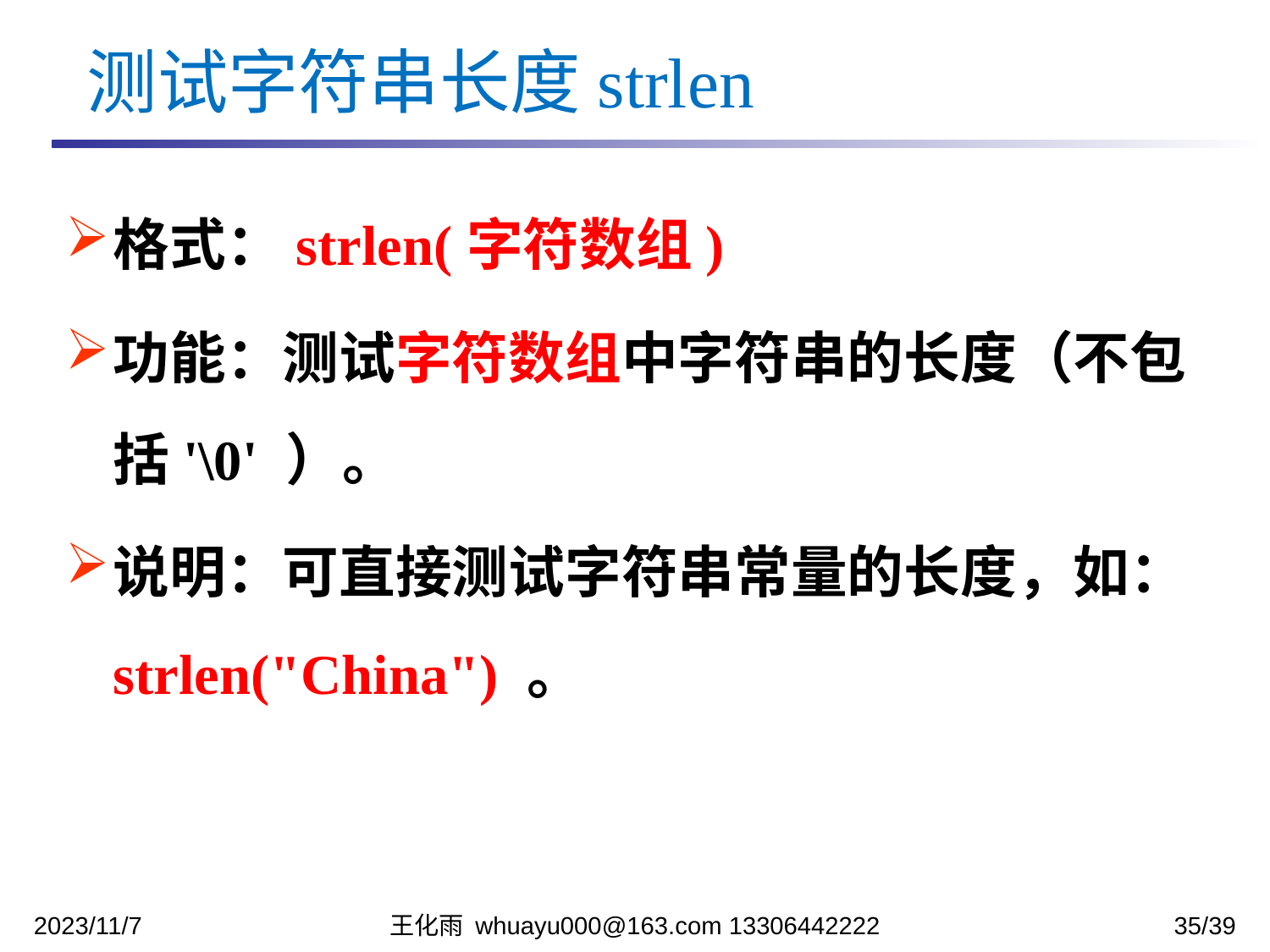

测试字符串长度strlen
格式：strlen(字符数组)
功能：测试字符数组中字符串的长度（不包括'\0' ）。
说明：可直接测试字符串常量的长度，如：strlen("China") 。
2023/11/7
王化雨 whuayu000@163.com 13306442222
35/39